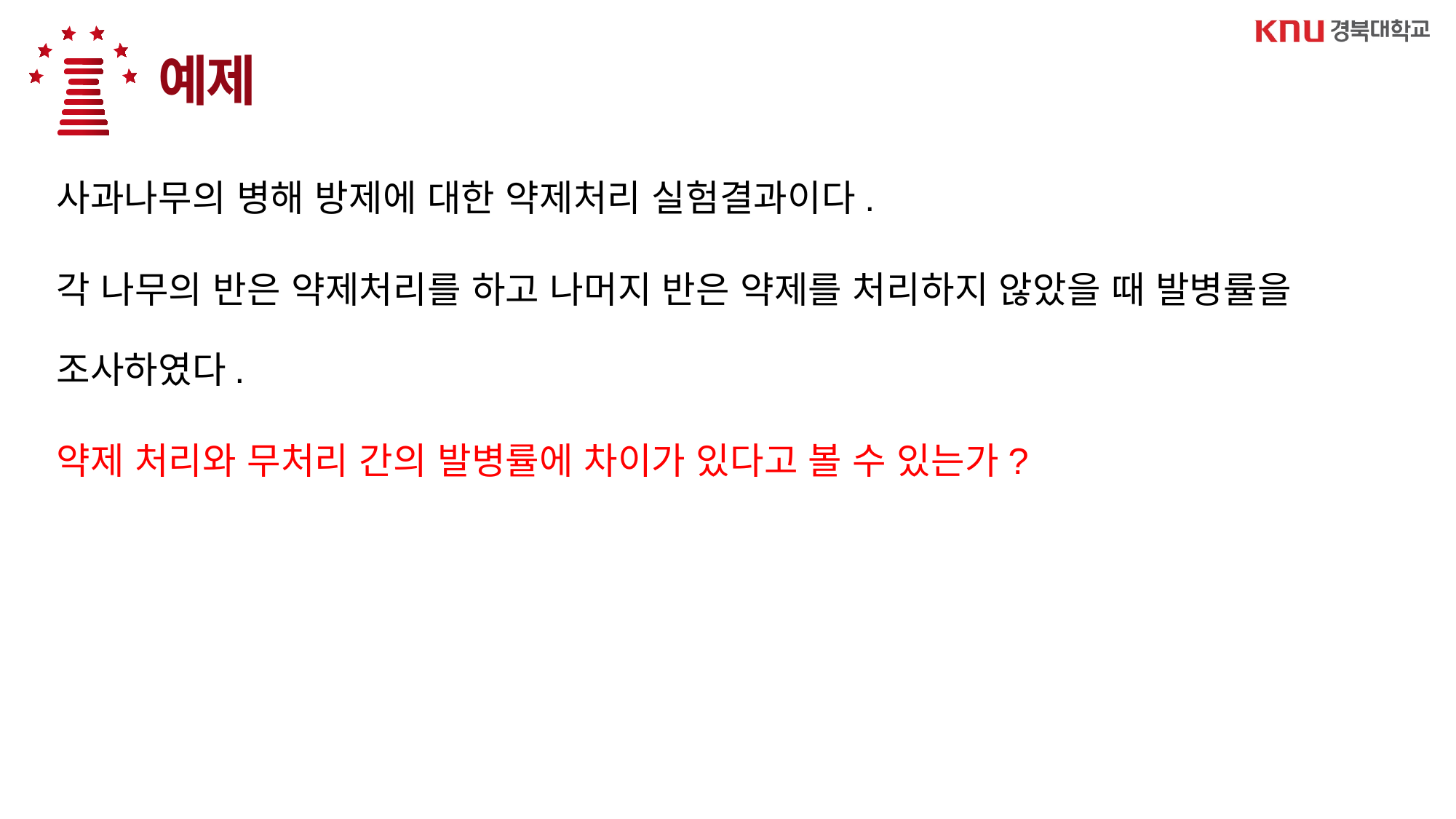

예제
사과나무의 병해 방제에 대한 약제처리 실험결과이다.
각 나무의 반은 약제처리를 하고 나머지 반은 약제를 처리하지 않았을 때 발병률을 조사하였다.
약제 처리와 무처리 간의 발병률에 차이가 있다고 볼 수 있는가?